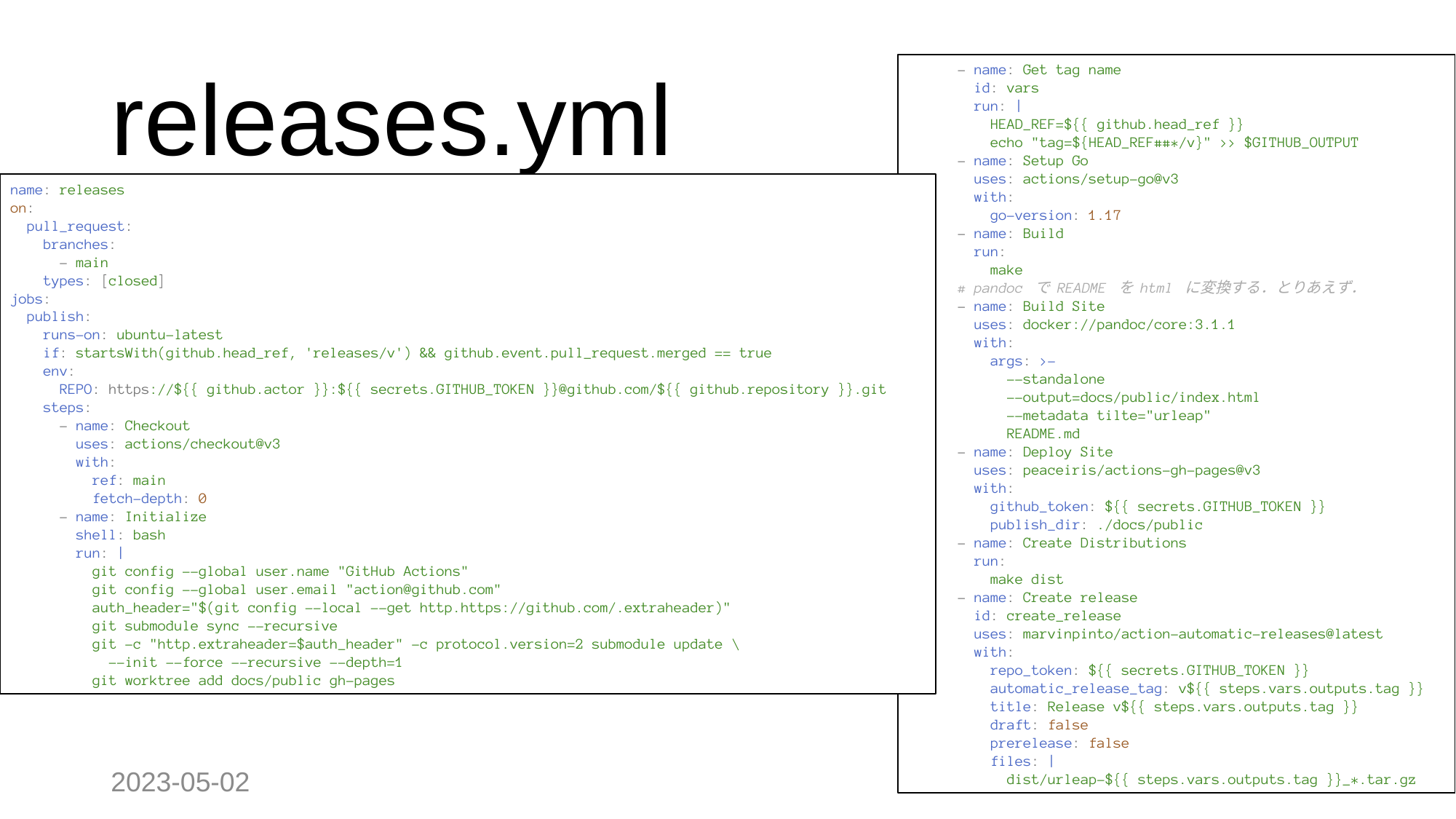

# releases.yml
      - name: Get tag name
        id: vars
        run: |
          HEAD_REF=${{ github.head_ref }}
          echo "tag=${HEAD_REF##*/v}" >> $GITHUB_OUTPUT
      - name: Setup Go
        uses: actions/setup-go@v3
        with:
          go-version: 1.17
      - name: Build
        run:
          make
      # pandoc で README を html に変換する．とりあえず．
      - name: Build Site
        uses: docker://pandoc/core:3.1.1
        with:
          args: >-
            --standalone
            --output=docs/public/index.html
            --metadata tilte="urleap"
            README.md
      - name: Deploy Site
        uses: peaceiris/actions-gh-pages@v3
        with:
          github_token: ${{ secrets.GITHUB_TOKEN }}
          publish_dir: ./docs/public
      - name: Create Distributions
        run:
          make dist
      - name: Create release
        id: create_release
        uses: marvinpinto/action-automatic-releases@latest
        with:
          repo_token: ${{ secrets.GITHUB_TOKEN }}
          automatic_release_tag: v${{ steps.vars.outputs.tag }}
          title: Release v${{ steps.vars.outputs.tag }}
          draft: false
          prerelease: false
          files: |
            dist/urleap-${{ steps.vars.outputs.tag }}_*.tar.gz
name: releases
on:
  pull_request:
    branches:
      - main
    types: [closed]
jobs:
  publish:
    runs-on: ubuntu-latest
    if: startsWith(github.head_ref, 'releases/v') && github.event.pull_request.merged == true
    env:
      REPO: https://${{ github.actor }}:${{ secrets.GITHUB_TOKEN }}@github.com/${{ github.repository }}.git
    steps:
      - name: Checkout
        uses: actions/checkout@v3
        with:
          ref: main
          fetch-depth: 0
      - name: Initialize
        shell: bash
        run: |
          git config --global user.name "GitHub Actions"
          git config --global user.email "action@github.com"
          auth_header="$(git config --local --get http.https://github.com/.extraheader)"
          git submodule sync --recursive
          git -c "http.extraheader=$auth_header" -c protocol.version=2 submodule update \
            --init --force --recursive --depth=1
          git worktree add docs/public gh-pages
2023-05-02
38